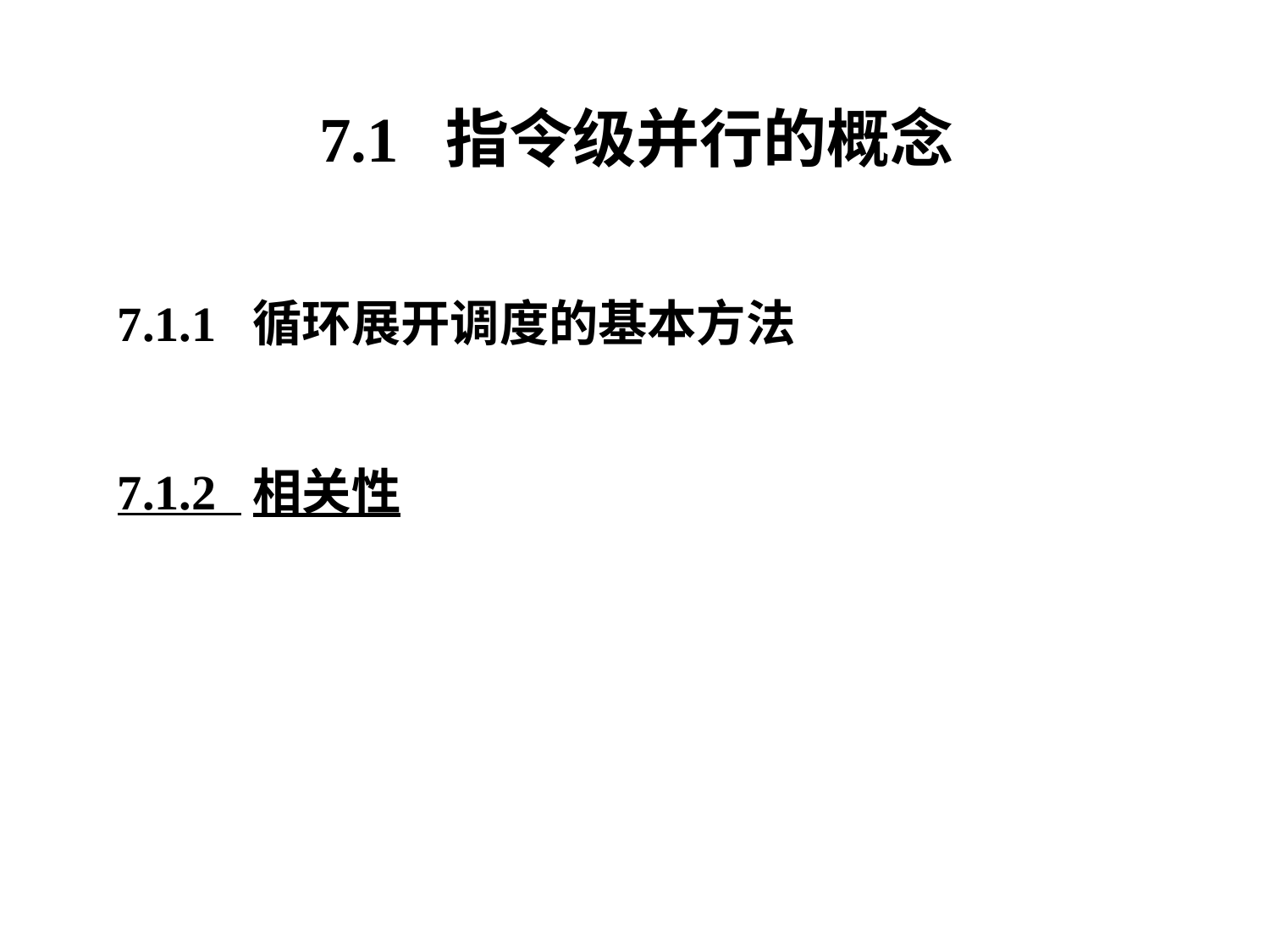

# 7.1  指令级并行的概念
7.1.1  循环展开调度的基本方法

7.1.2  相关性